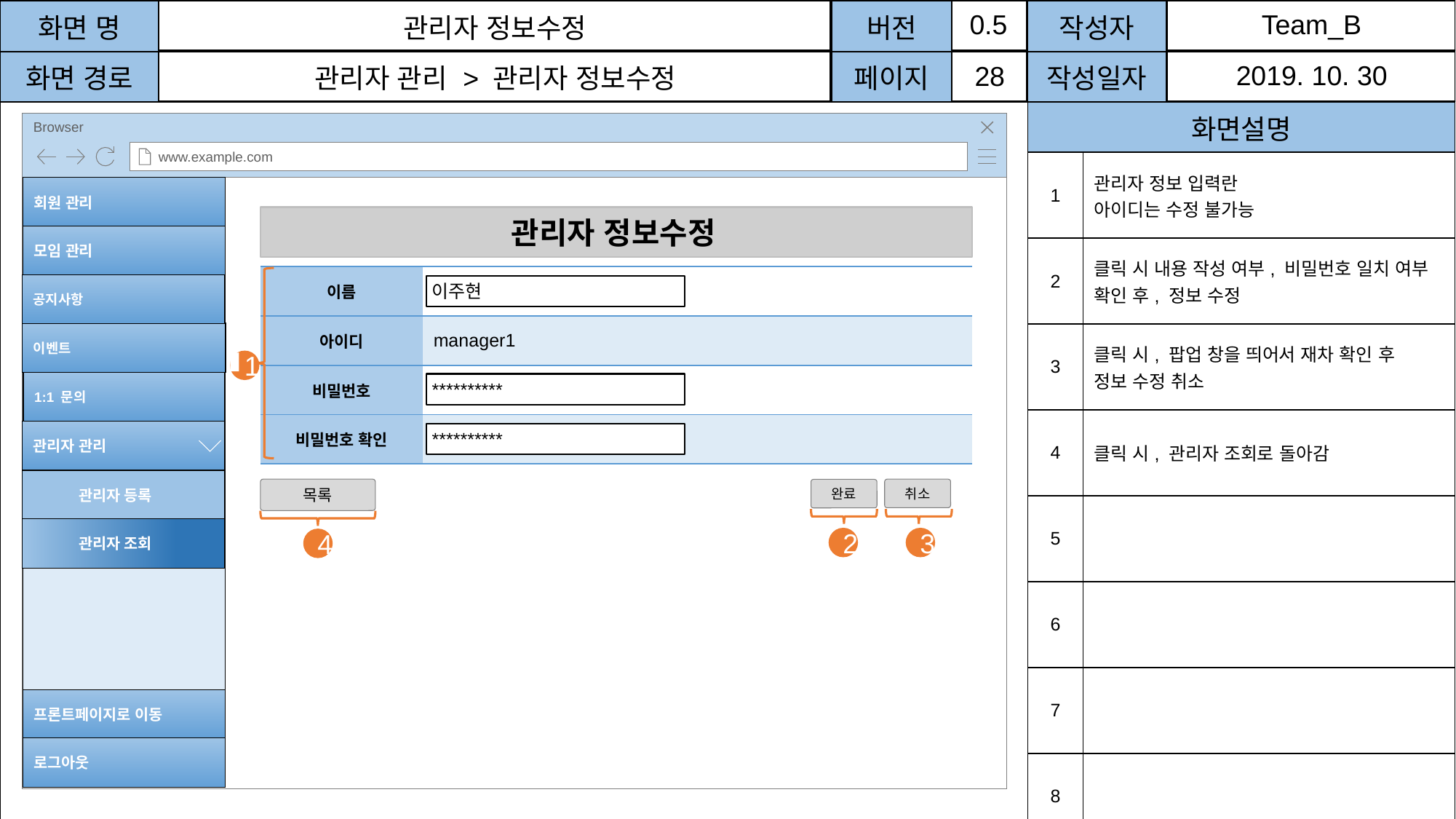

| 화면 명 | 관리자 정보수정 | 버전 |  | 작성자 |  |  |
| --- | --- | --- | --- | --- | --- | --- |
| 화면 경로 | 관리자 관리 > 관리자 정보수정 | 페이지 | 28 | 작성일자 |  |  |
|  |  |  |  | 화면설명 |  |  |
|  |  |  |  | 1 | 관리자 정보 입력란 아이디는 수정 불가능 |  |
|  |  |  |  | 2 | 클릭 시 내용 작성 여부, 비밀번호 일치 여부 확인 후, 정보 수정 |  |
|  |  |  |  | 3 | 클릭 시, 팝업 창을 띄어서 재차 확인 후 정보 수정 취소 |  |
|  |  |  |  | 4 | 클릭 시, 관리자 조회로 돌아감 |  |
|  |  |  |  | 5 |  |  |
|  |  |  |  | 6 |  |  |
|  |  |  |  | 7 |  |  |
|  |  |  |  | 8 |  |  |
Browser

www.example.com

회원 관리

프론트페이지로 이동
로그아웃
모임 관리
공지사항
이벤트
관리자 관리

관리자 등록

1:1 문의

관리자 정보수정
| 이름 |  |
| --- | --- |
| 아이디 | manager1 |
| 비밀번호 |  |
| 비밀번호 확인 |  |

1
이주현

**********
**********

목록
취소
완료

관리자 조회
2
3
4